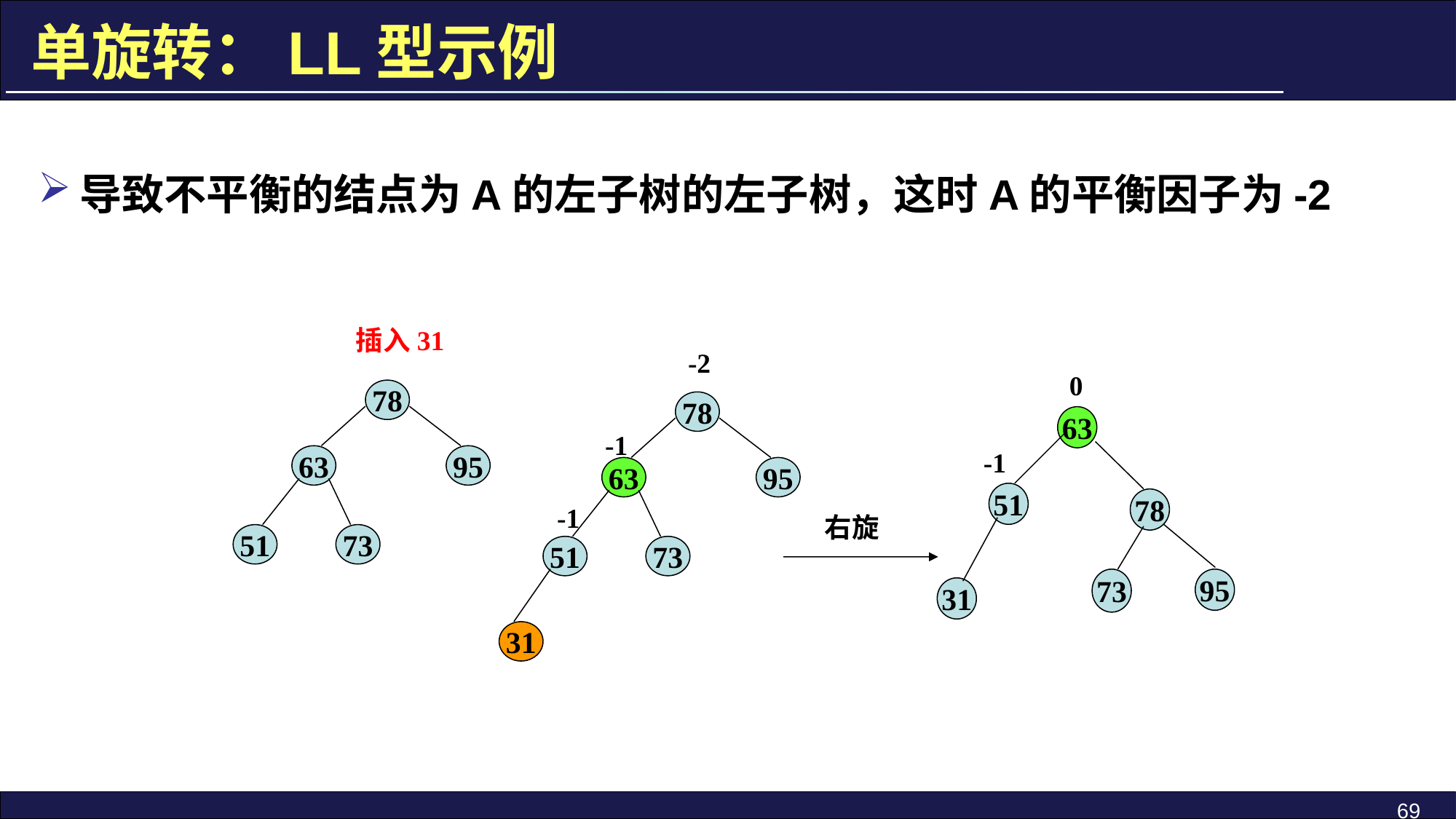

# 单旋转：LL型示例
导致不平衡的结点为A的左子树的左子树，这时A的平衡因子为-2
插入31
-2
0
78
78

63

-1

-1

63
95
63
95

51
78

-1
右旋

51
73

51
73

95
73
31
31
69